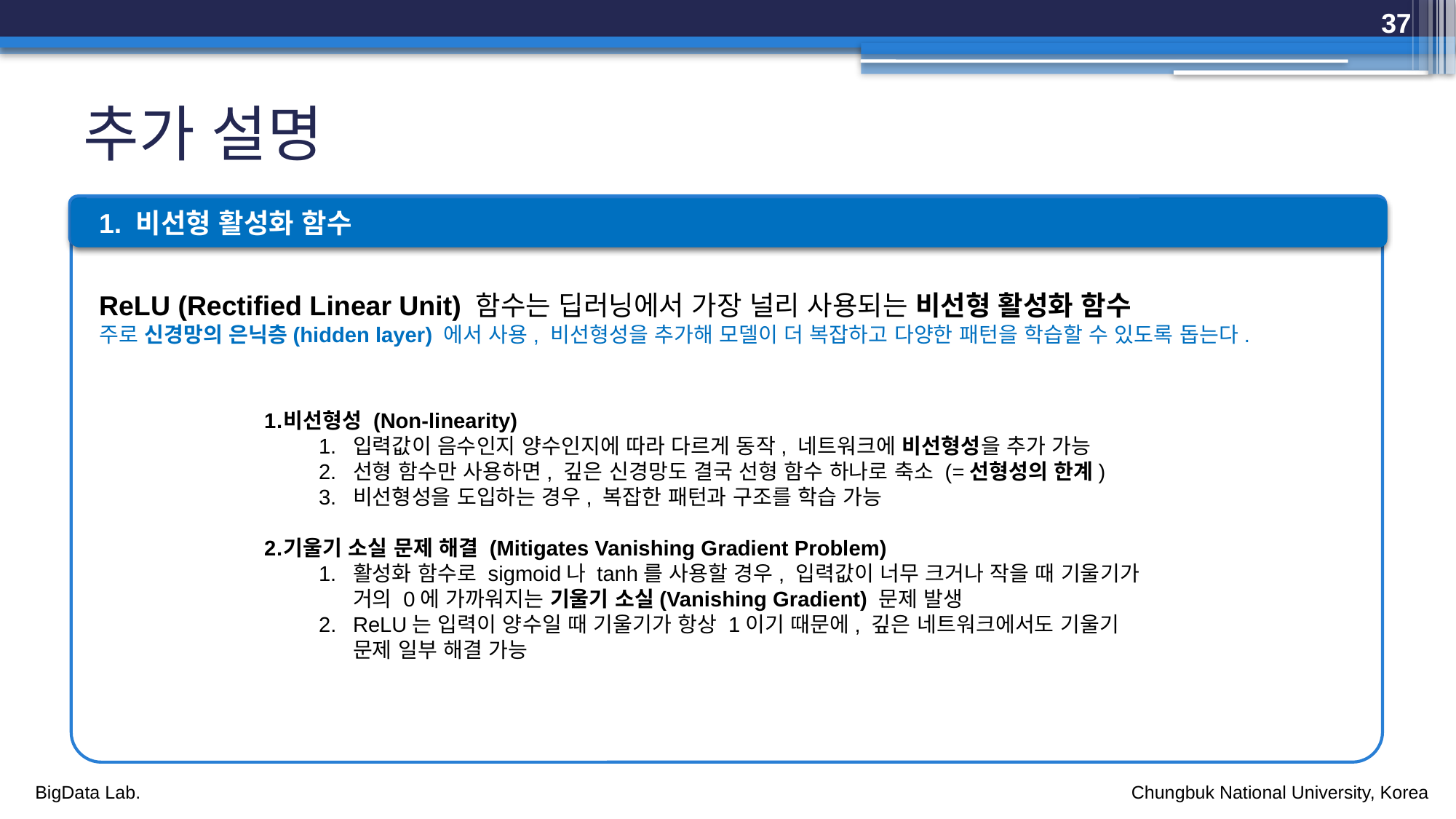

37
# 추가 설명

link prediction

1. 비선형 활성화 함수
ReLU (Rectified Linear Unit) 함수는 딥러닝에서 가장 널리 사용되는 비선형 활성화 함수
주로 신경망의 은닉층(hidden layer) 에서 사용, 비선형성을 추가해 모델이 더 복잡하고 다양한 패턴을 학습할 수 있도록 돕는다.

비선형성 (Non-linearity)
입력값이 음수인지 양수인지에 따라 다르게 동작, 네트워크에 비선형성을 추가 가능
선형 함수만 사용하면, 깊은 신경망도 결국 선형 함수 하나로 축소 (=선형성의 한계)
비선형성을 도입하는 경우, 복잡한 패턴과 구조를 학습 가능

기울기 소실 문제 해결 (Mitigates Vanishing Gradient Problem)
활성화 함수로 sigmoid나 tanh를 사용할 경우, 입력값이 너무 크거나 작을 때 기울기가 거의 0에 가까워지는 기울기 소실(Vanishing Gradient) 문제 발생
ReLU는 입력이 양수일 때 기울기가 항상 1이기 때문에, 깊은 네트워크에서도 기울기 문제 일부 해결 가능